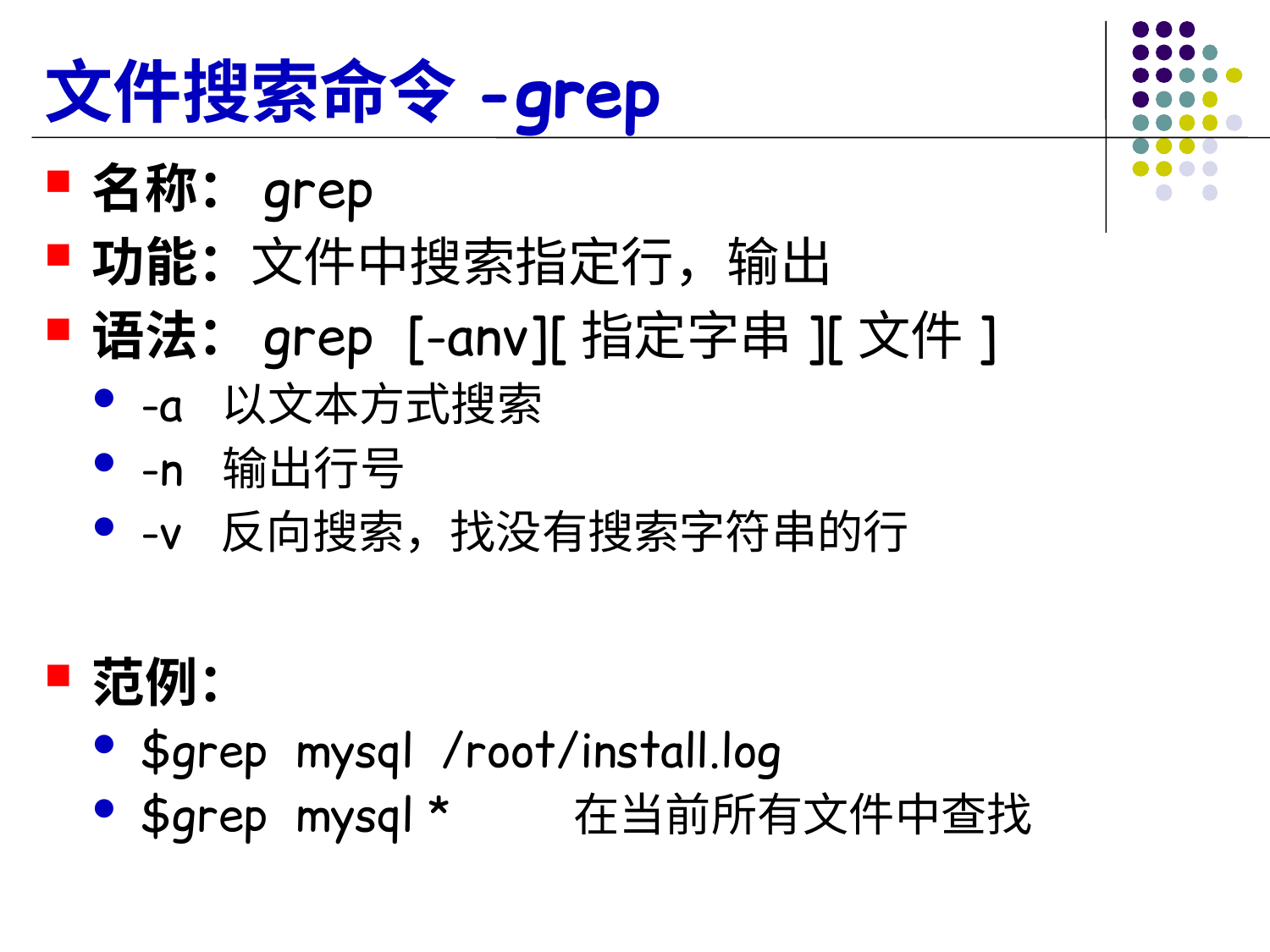

# 文件搜索命令-grep
名称：grep
功能：文件中搜索指定行，输出
语法：grep  [-anv][指定字串][文件]
-a  以文本方式搜索
-n  输出行号
-v  反向搜索，找没有搜索字符串的行

范例：
$grep  mysql  /root/install.log
$grep  mysql *        在当前所有文件中查找